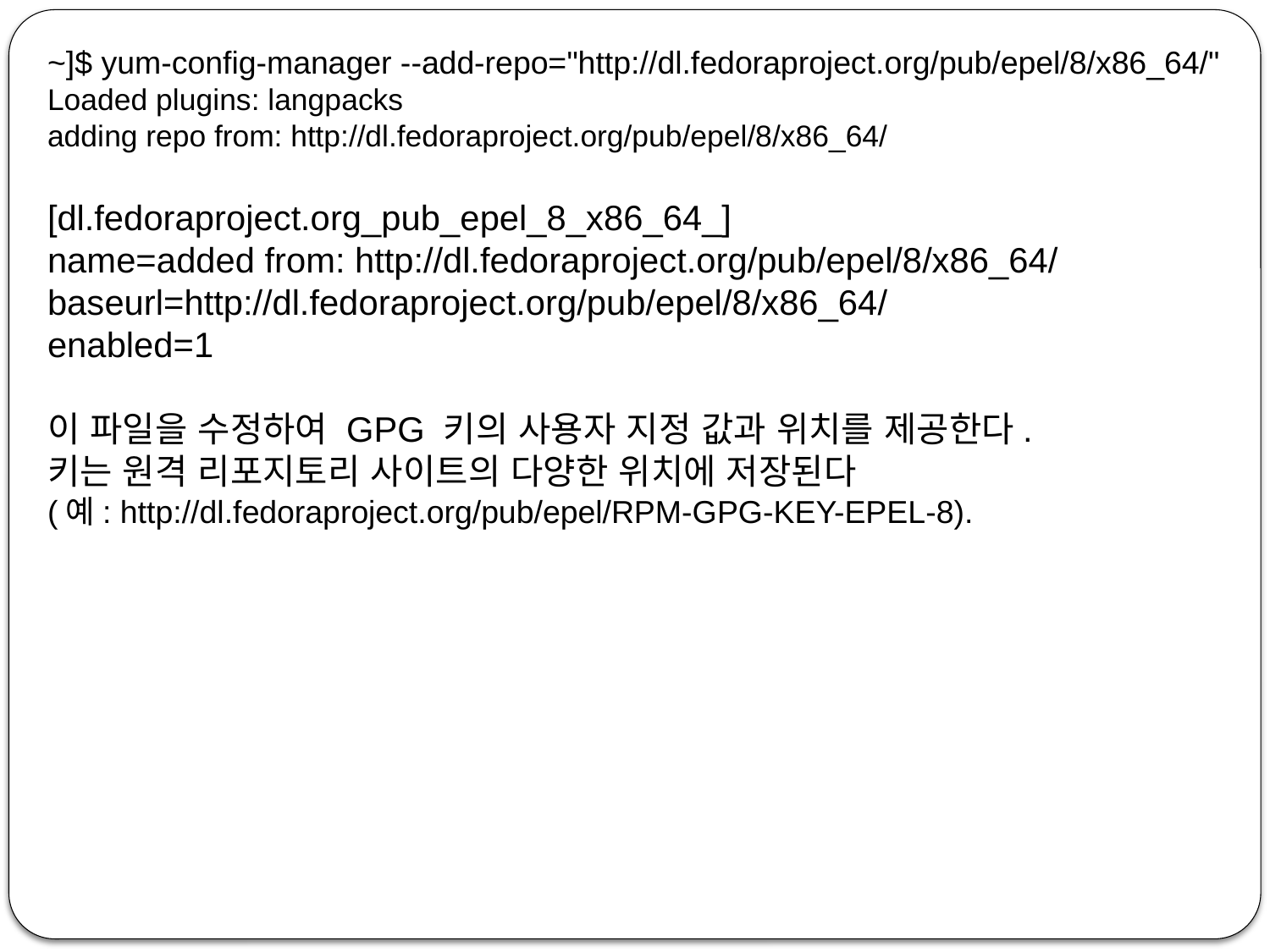

~]$ yum-config-manager --add-repo="http://dl.fedoraproject.org/pub/epel/8/x86_64/"
Loaded plugins: langpacks
adding repo from: http://dl.fedoraproject.org/pub/epel/8/x86_64/

[dl.fedoraproject.org_pub_epel_8_x86_64_]
name=added from: http://dl.fedoraproject.org/pub/epel/8/x86_64/
baseurl=http://dl.fedoraproject.org/pub/epel/8/x86_64/
enabled=1

이 파일을 수정하여 GPG 키의 사용자 지정 값과 위치를 제공한다.
키는 원격 리포지토리 사이트의 다양한 위치에 저장된다
(예: http://dl.fedoraproject.org/pub/epel/RPM-GPG-KEY-EPEL-8).